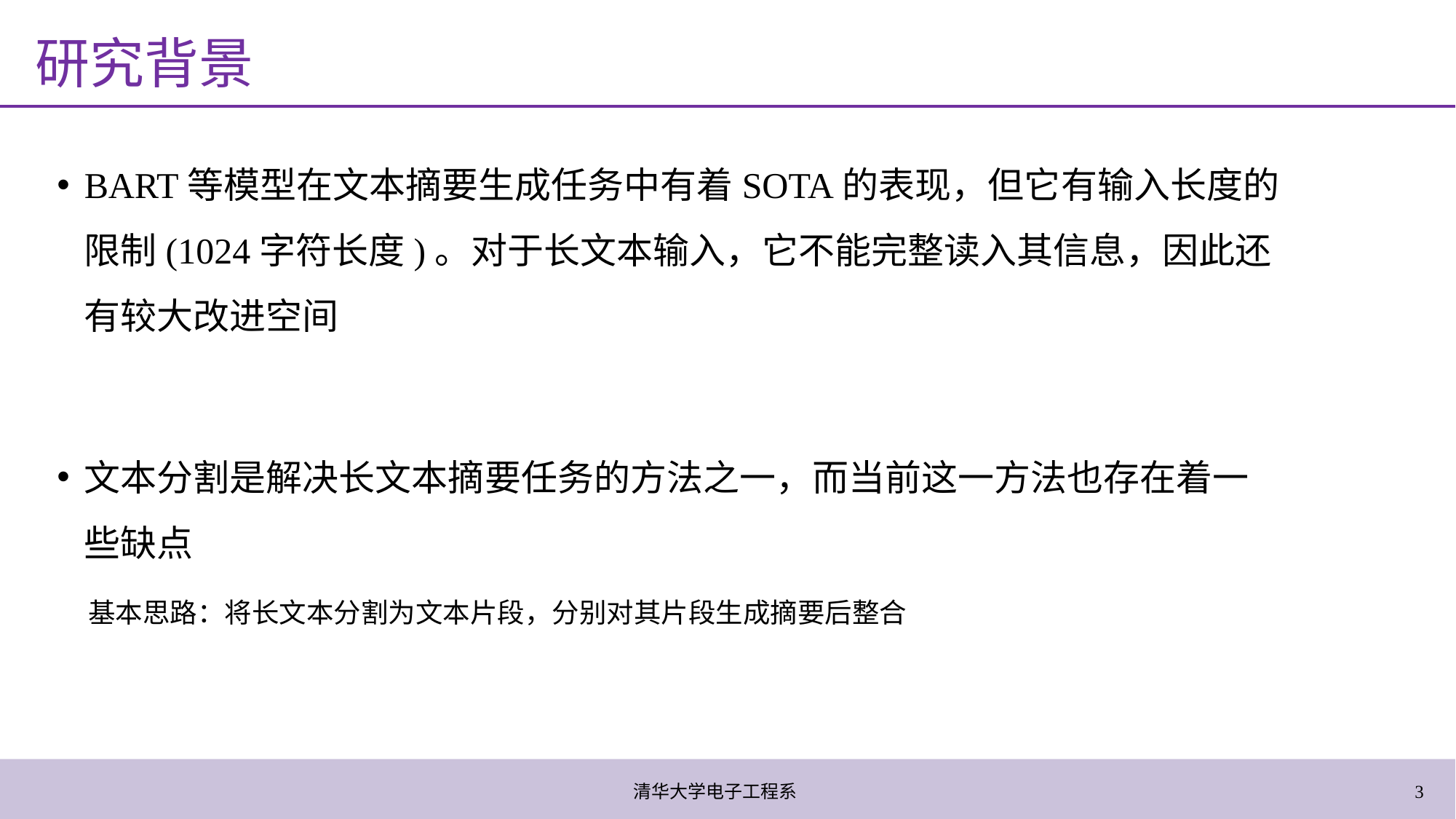

# 研究背景
BART等模型在文本摘要生成任务中有着SOTA的表现，但它有输入长度的限制(1024字符长度)。对于长文本输入，它不能完整读入其信息，因此还有较大改进空间

文本分割是解决长文本摘要任务的方法之一，而当前这一方法也存在着一些缺点
    基本思路：将长文本分割为文本片段，分别对其片段生成摘要后整合

清华大学电子工程系
3